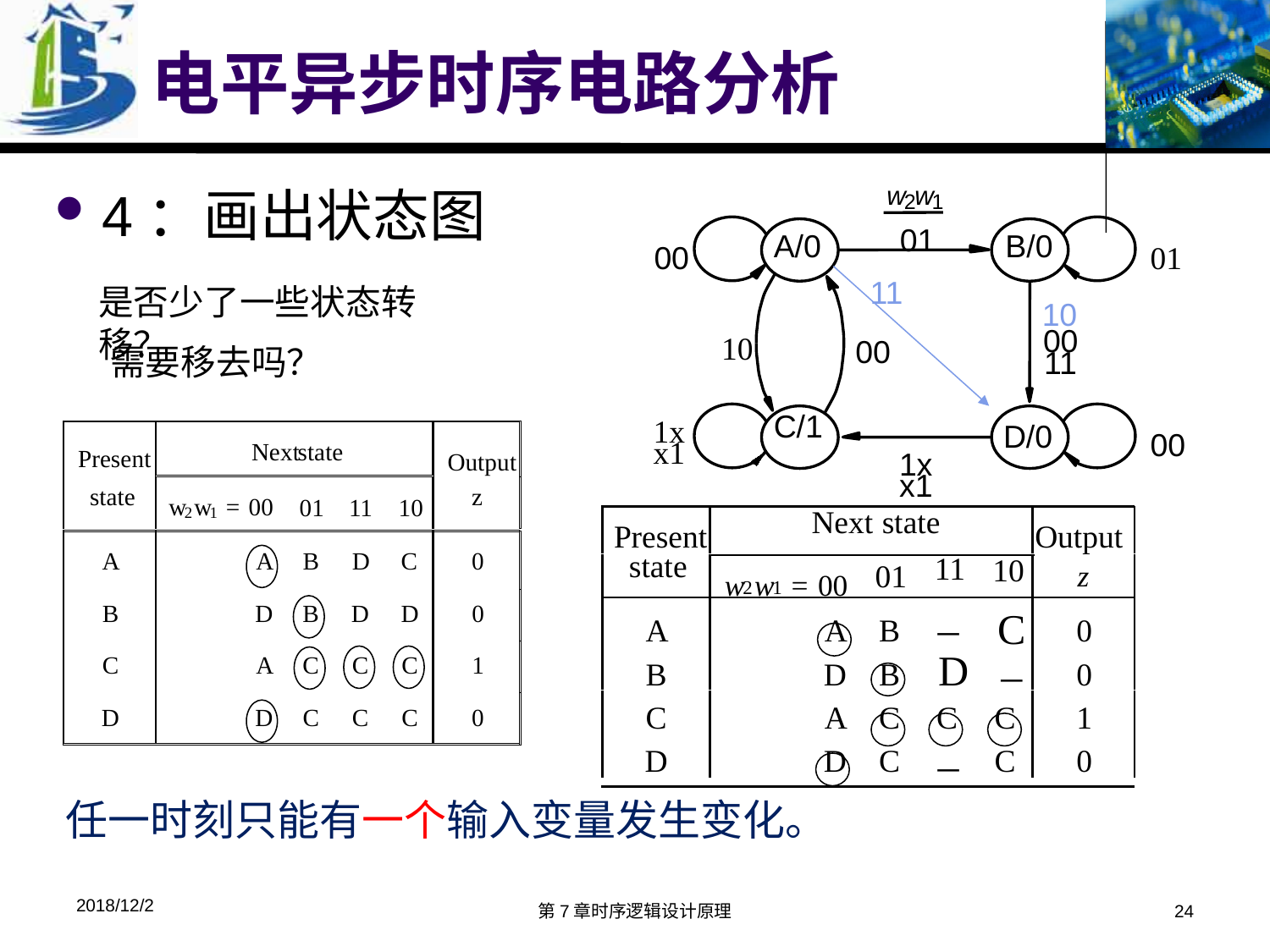

# 电平异步时序电路分析
4：画出状态图

w
w
2
1

01
A/0
B/0
00
01

00
10
00
11

C/1

1x
D/0
00
x1

1x

x1

11
是否少了一些状态转移？
10
需要移去吗？

Next
state
Present
Output

z
state
w
w
=
00
01
11
10
2
1

A
A
B
D
C
0

B
D
B
D
D
0

C
A
C
C
C
1

D
D
C
C
C
0

Next
state

Present
Output
state
11
10

01
z
w
w
=
00
2
1
C

A
A
B
0

D

B
D
B
0

C
A
C
C
C
1

D
D
C
C
0

–
–
–
任一时刻只能有一个输入变量发生变化。
2018/12/2
第7章时序逻辑设计原理
24